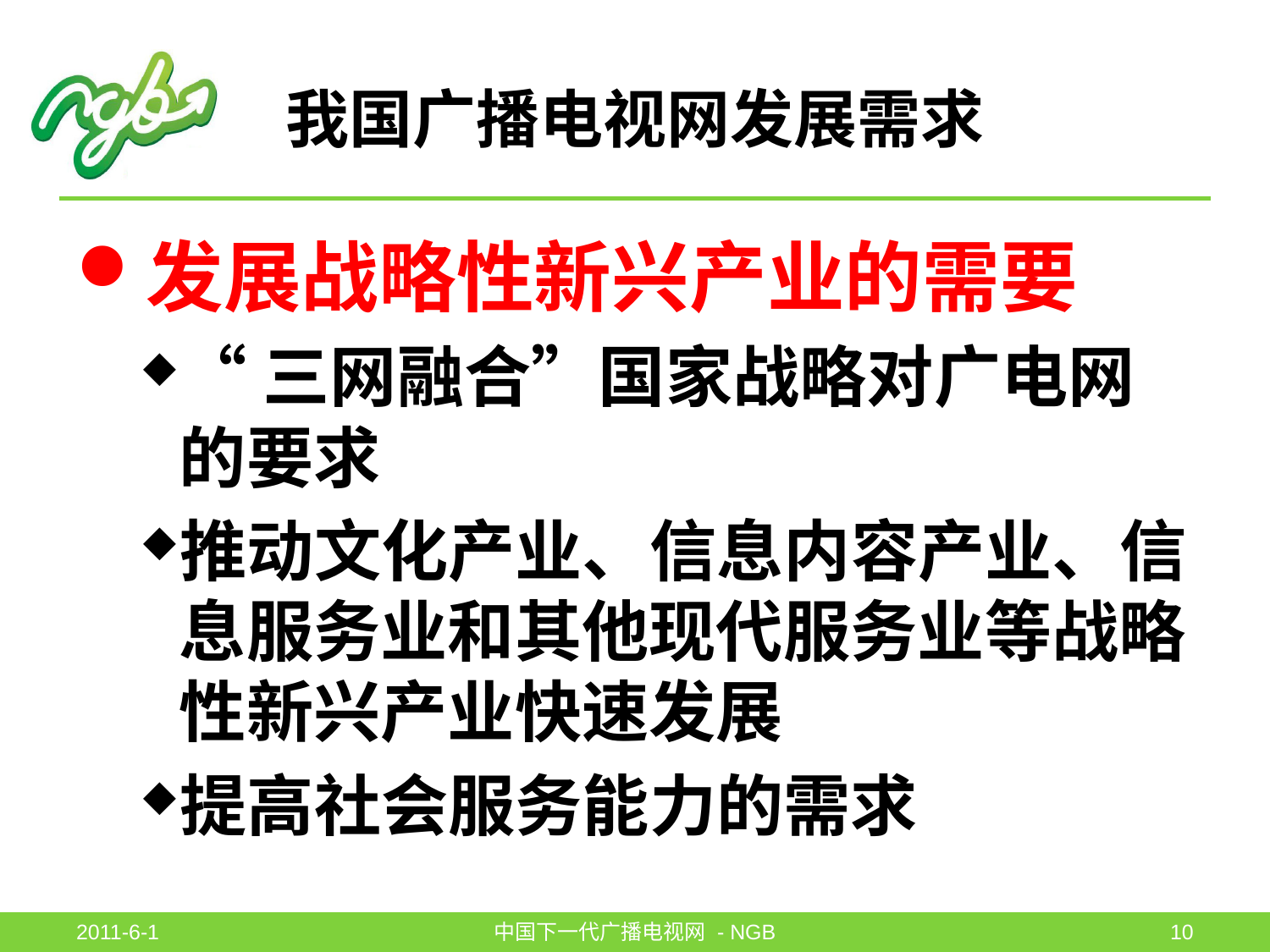

# 我国广播电视网发展需求
发展战略性新兴产业的需要
“三网融合”国家战略对广电网的要求
推动文化产业、信息内容产业、信息服务业和其他现代服务业等战略性新兴产业快速发展
提高社会服务能力的需求

2011-6-1
中国下一代广播电视网 - NGB
10